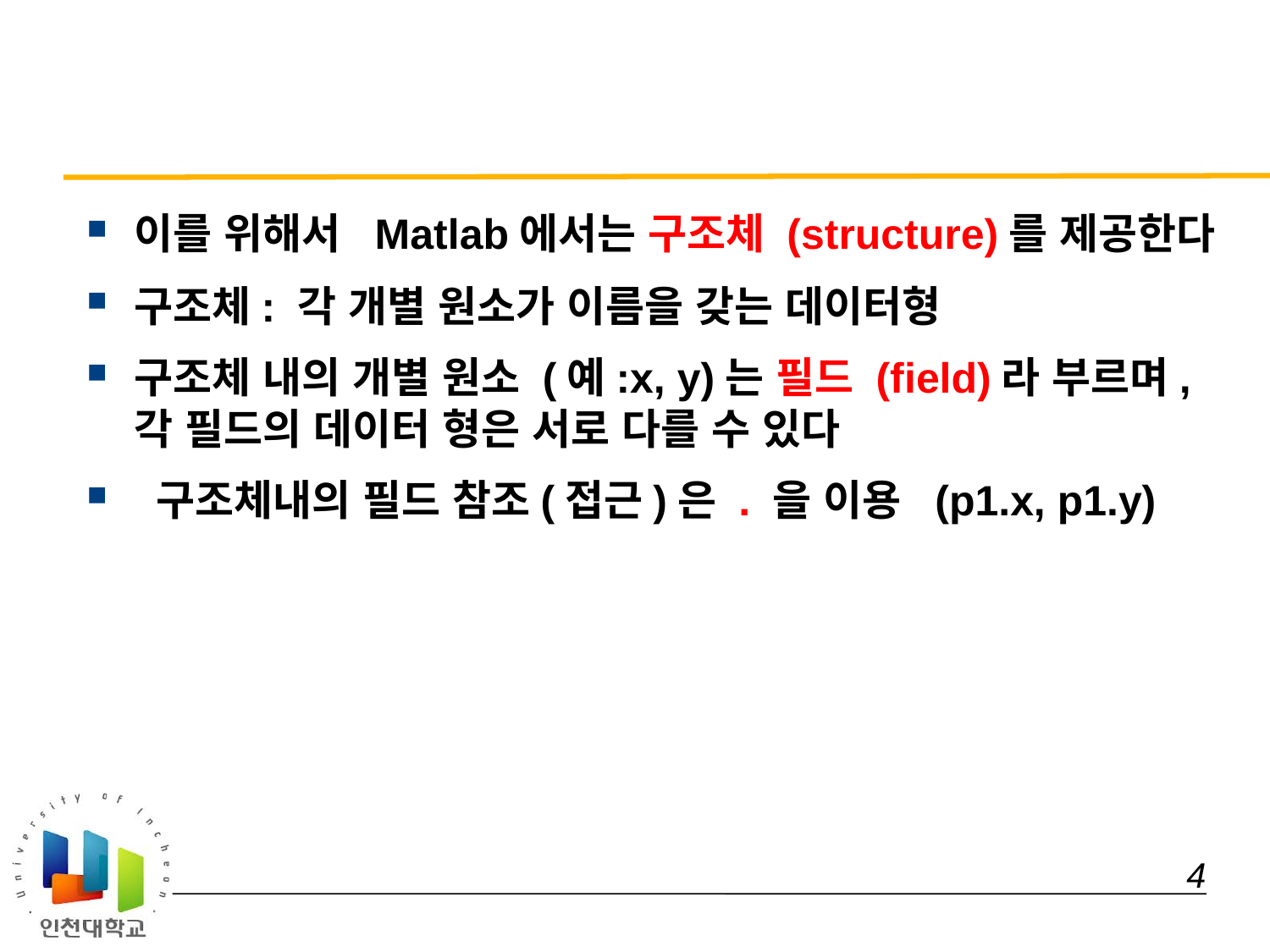

#
이를 위해서  Matlab에서는 구조체 (structure)를 제공한다
구조체: 각 개별 원소가 이름을 갖는 데이터형
구조체 내의 개별 원소 (예:x, y)는 필드 (field)라 부르며, 각 필드의 데이터 형은 서로 다를 수 있다
 구조체내의 필드 참조(접근)은 . 을 이용  (p1.x, p1.y)

 4